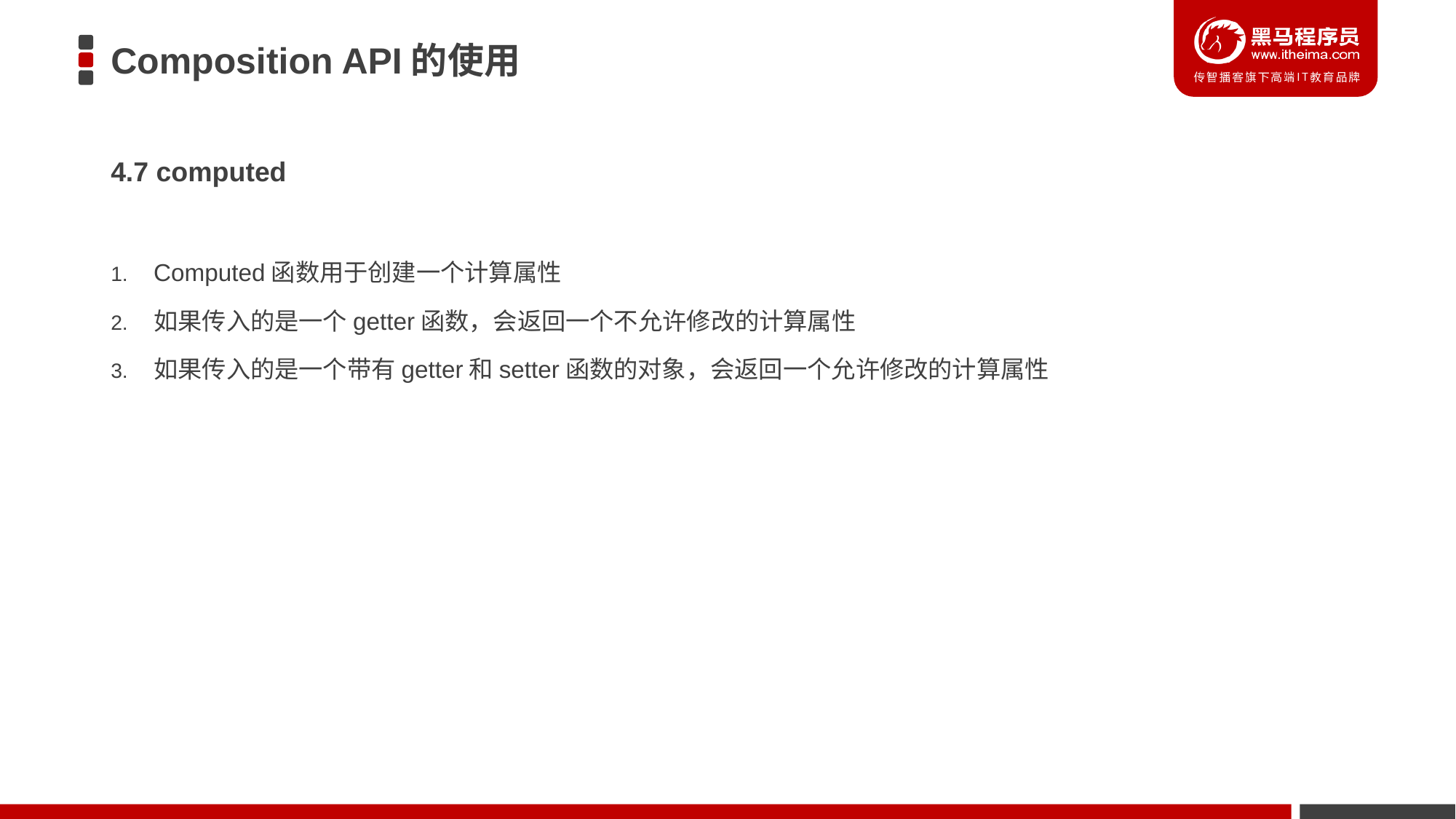

# Composition API的使用
4.7 computed
Computed函数用于创建一个计算属性
如果传入的是一个getter函数，会返回一个不允许修改的计算属性
如果传入的是一个带有getter和setter函数的对象，会返回一个允许修改的计算属性